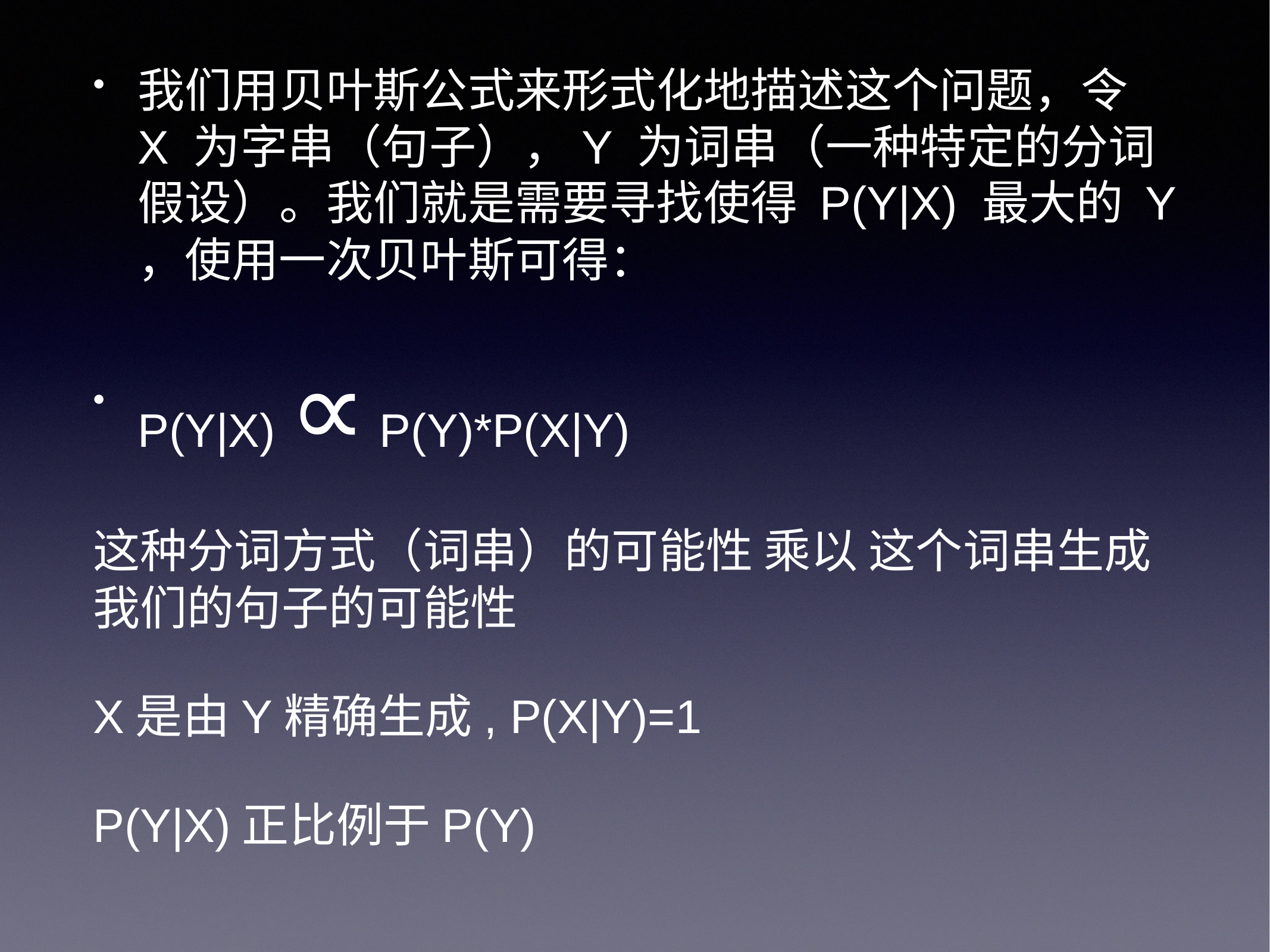

我们用贝叶斯公式来形式化地描述这个问题，令 X 为字串（句子），Y 为词串（一种特定的分词假设）。我们就是需要寻找使得 P(Y|X) 最大的 Y ，使用一次贝叶斯可得：
P(Y|X) ∝ P(Y)*P(X|Y)
这种分词方式（词串）的可能性 乘以 这个词串生成我们的句子的可能性
X是由Y精确生成, P(X|Y)=1
P(Y|X)正比例于P(Y)